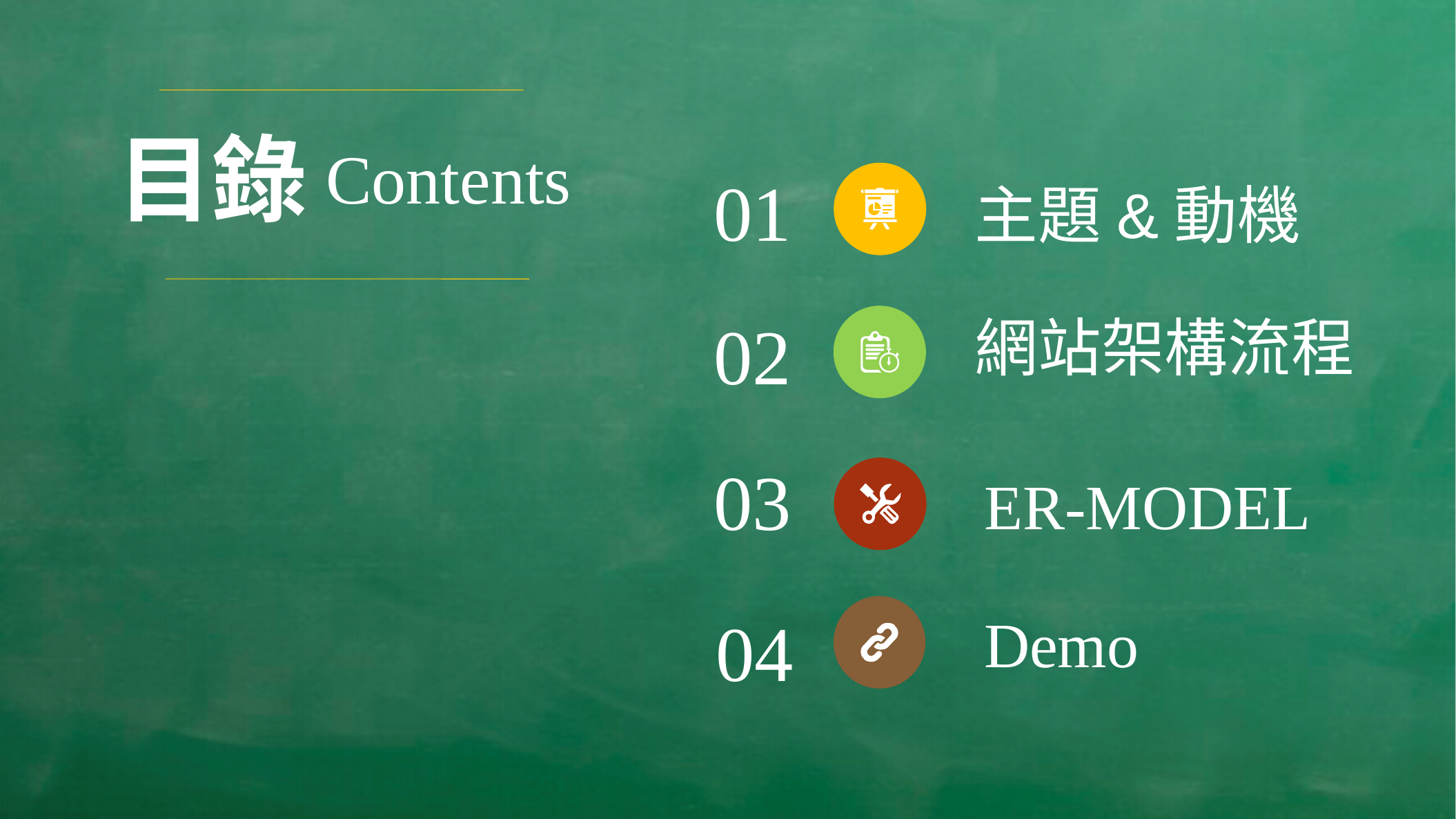

目錄
Contents
01

主題&動機

02

網站架構流程

03

ER-MODEL

Demo

04